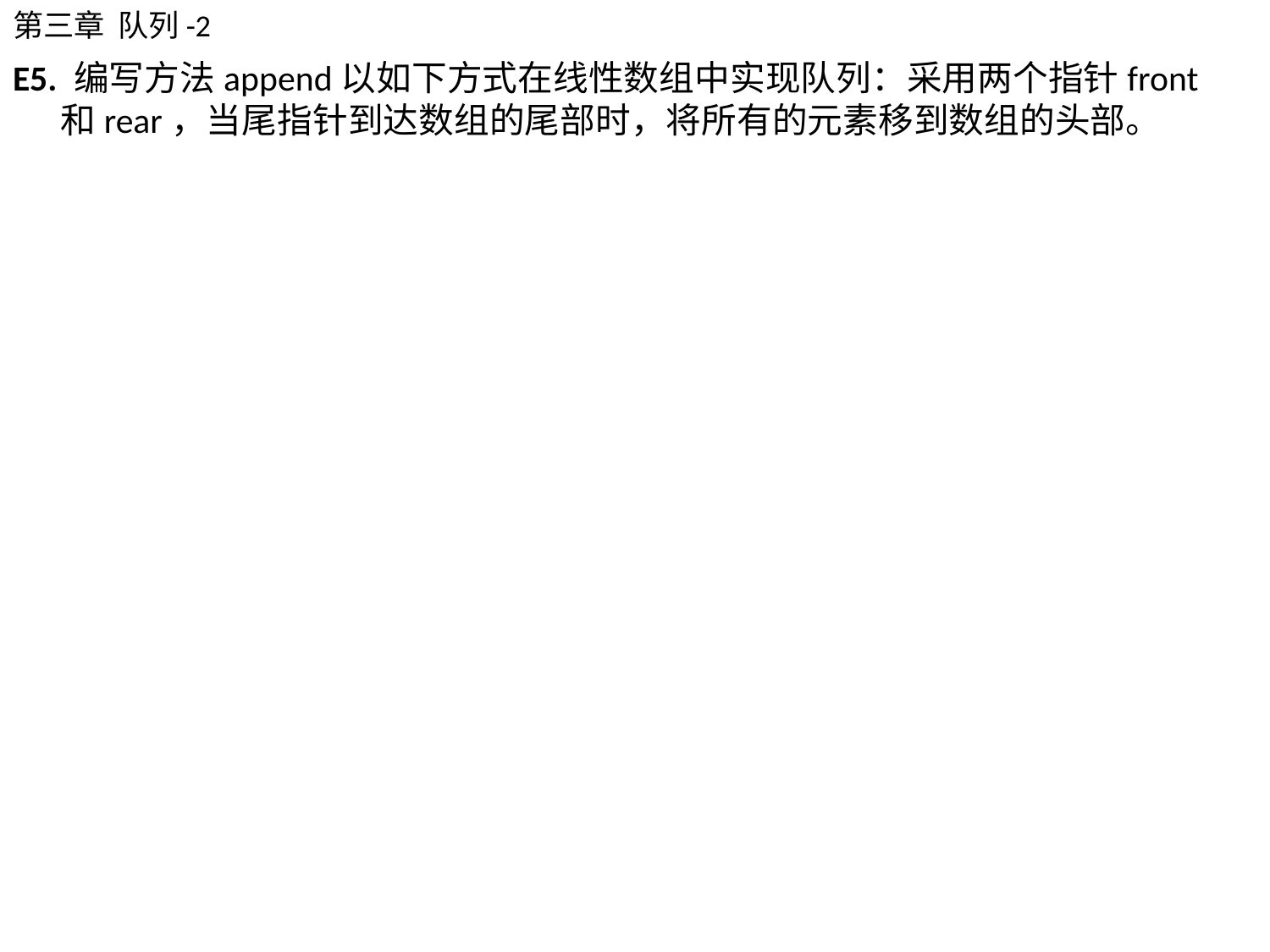

# 第三章  队列-2
E5. 编写方法append以如下方式在线性数组中实现队列：采用两个指针front和rear，当尾指针到达数组的尾部时，将所有的元素移到数组的头部。